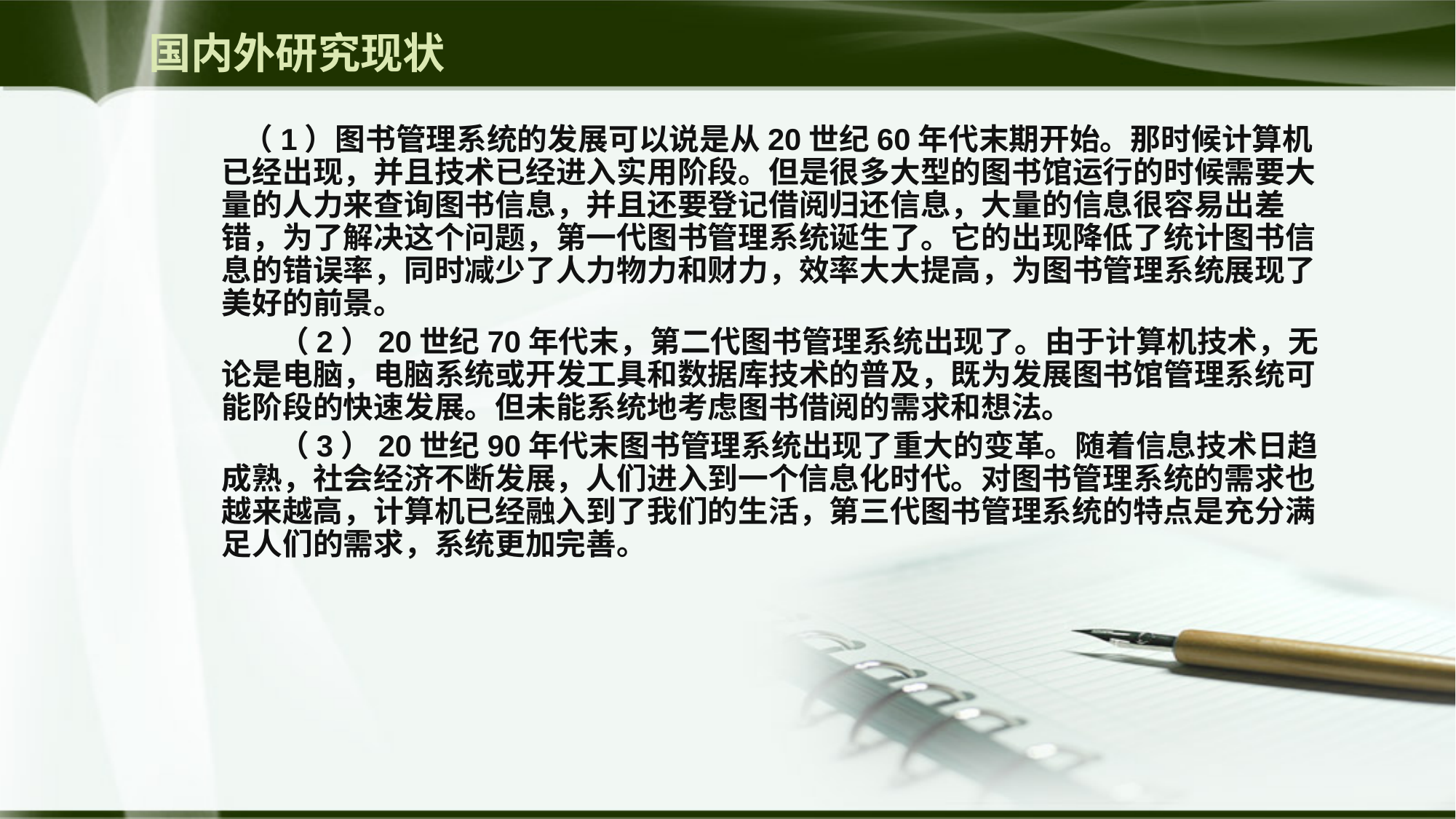

国内外研究现状

       　（1）图书管理系统的发展可以说是从20世纪60年代末期开始。那时候计算机已经出现，并且技术已经进入实用阶段。但是很多大型的图书馆运行的时候需要大量的人力来查询图书信息，并且还要登记借阅归还信息，大量的信息很容易出差错，为了解决这个问题，第一代图书管理系统诞生了。它的出现降低了统计图书信息的错误率，同时减少了人力物力和财力，效率大大提高，为图书管理系统展现了美好的前景。
　　　（2）20世纪70年代末，第二代图书管理系统出现了。由于计算机技术，无论是电脑，电脑系统或开发工具和数据库技术的普及，既为发展图书馆管理系统可能阶段的快速发展。但未能系统地考虑图书借阅的需求和想法。
　　　（3）20世纪90年代末图书管理系统出现了重大的变革。随着信息技术日趋成熟，社会经济不断发展，人们进入到一个信息化时代。对图书管理系统的需求也越来越高，计算机已经融入到了我们的生活，第三代图书管理系统的特点是充分满足人们的需求，系统更加完善。